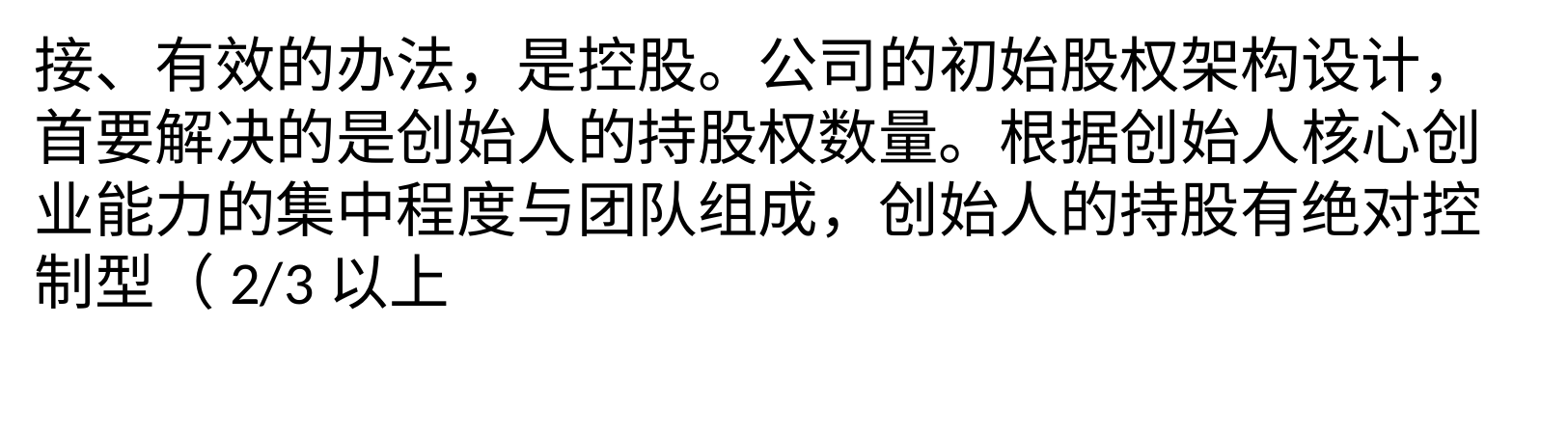

接、有效的办法，是控股。公司的初始股权架构设计，首要解决的是创始人的持股权数量。根据创始人核心创业能力的集中程度与团队组成，创始人的持股有绝对控制型（2/3以上